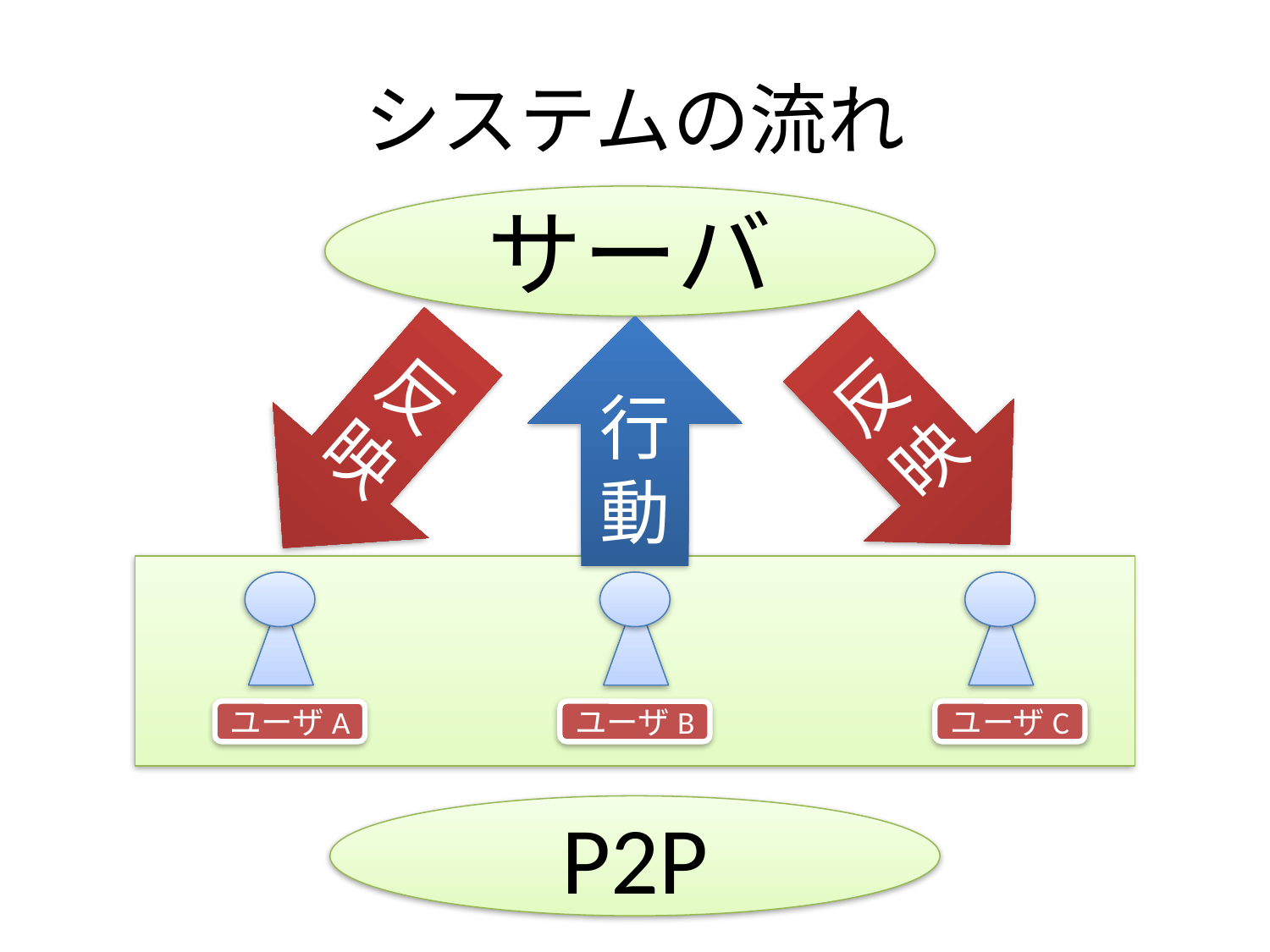

# システムの流れ
サーバ
反映
反映
行動

ユーザA
ユーザB
ユーザC
P2P